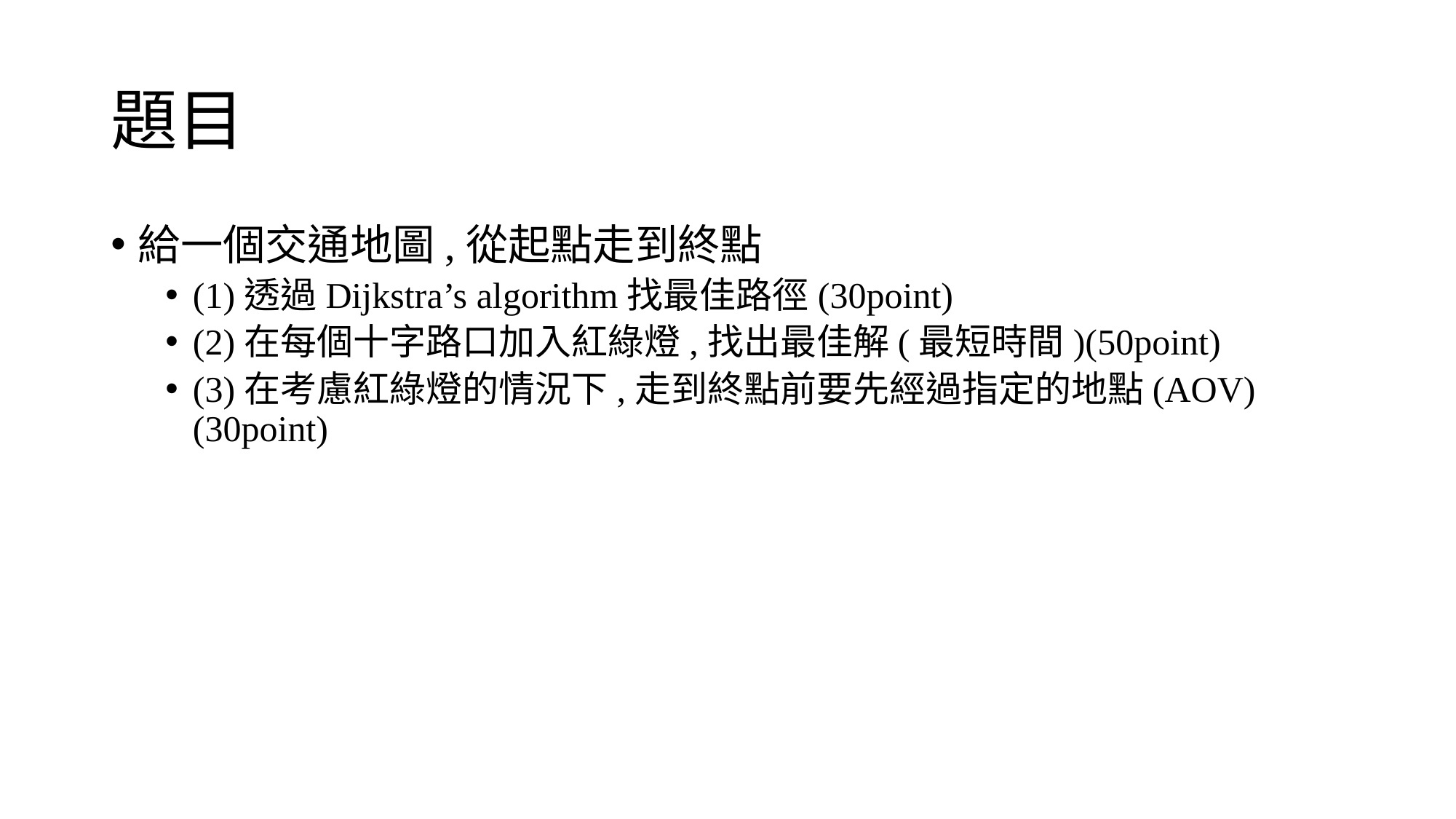

# 題目
給一個交通地圖,從起點走到終點
(1)透過Dijkstra’s algorithm找最佳路徑(30point)
(2)在每個十字路口加入紅綠燈,找出最佳解(最短時間)(50point)
(3)在考慮紅綠燈的情況下,走到終點前要先經過指定的地點(AOV) (30point)